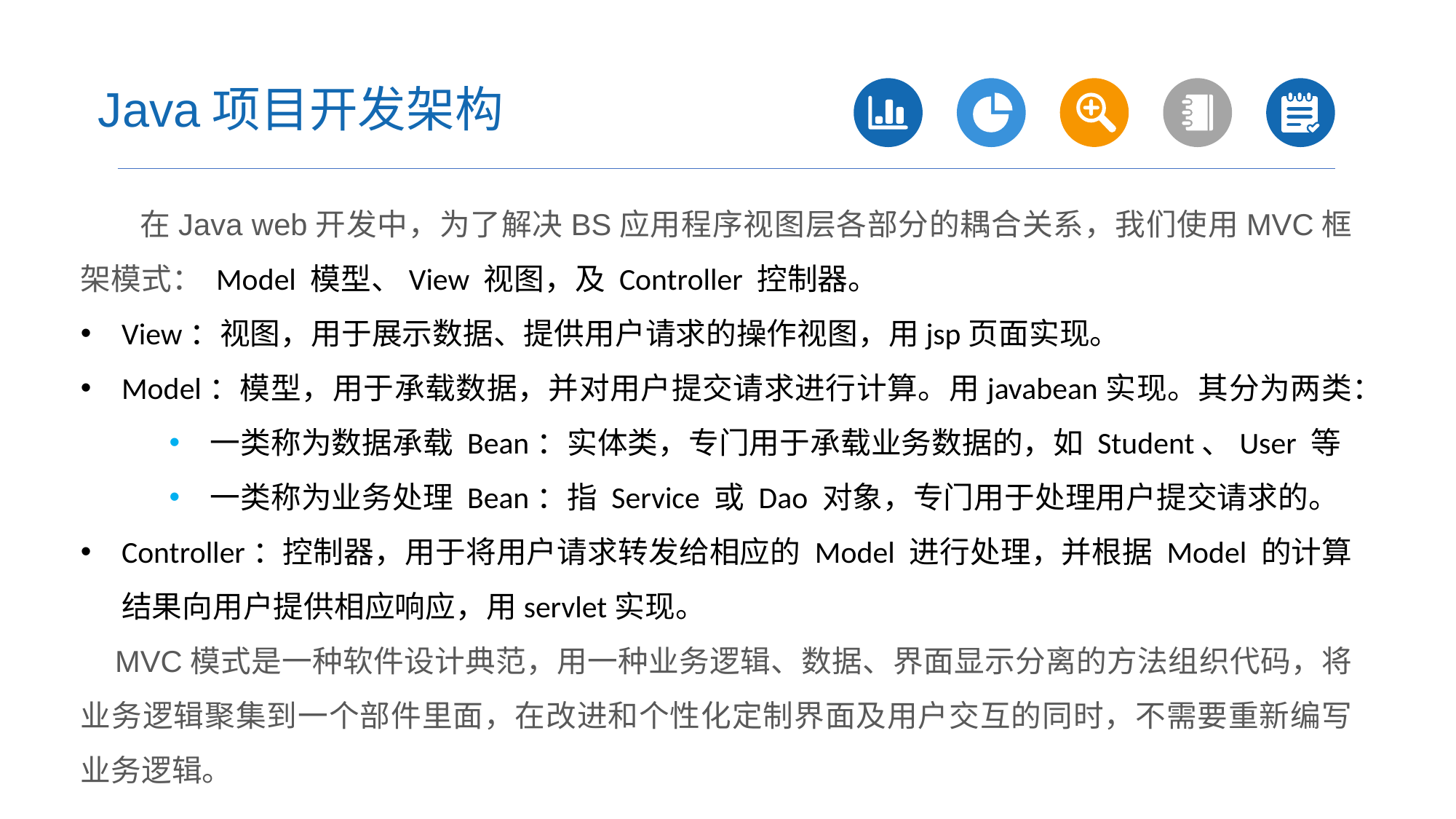

Java项目开发架构
       在Java web开发中，为了解决BS应用程序视图层各部分的耦合关系，我们使用MVC框架模式： Model 模型、View 视图，及 Controller 控制器。
View：视图，用于展示数据、提供用户请求的操作视图，用jsp页面实现。
Model：模型，用于承载数据，并对用户提交请求进行计算。用javabean实现。其分为两类：
一类称为数据承载 Bean：实体类，专门用于承载业务数据的，如 Student、User 等
一类称为业务处理 Bean：指 Service 或 Dao 对象，专门用于处理用户提交请求的。
Controller：控制器，用于将用户请求转发给相应的 Model 进行处理，并根据 Model 的计算结果向用户提供相应响应，用servlet实现。
    MVC模式是一种软件设计典范，用一种业务逻辑、数据、界面显示分离的方法组织代码，将业务逻辑聚集到一个部件里面，在改进和个性化定制界面及用户交互的同时，不需要重新编写业务逻辑。